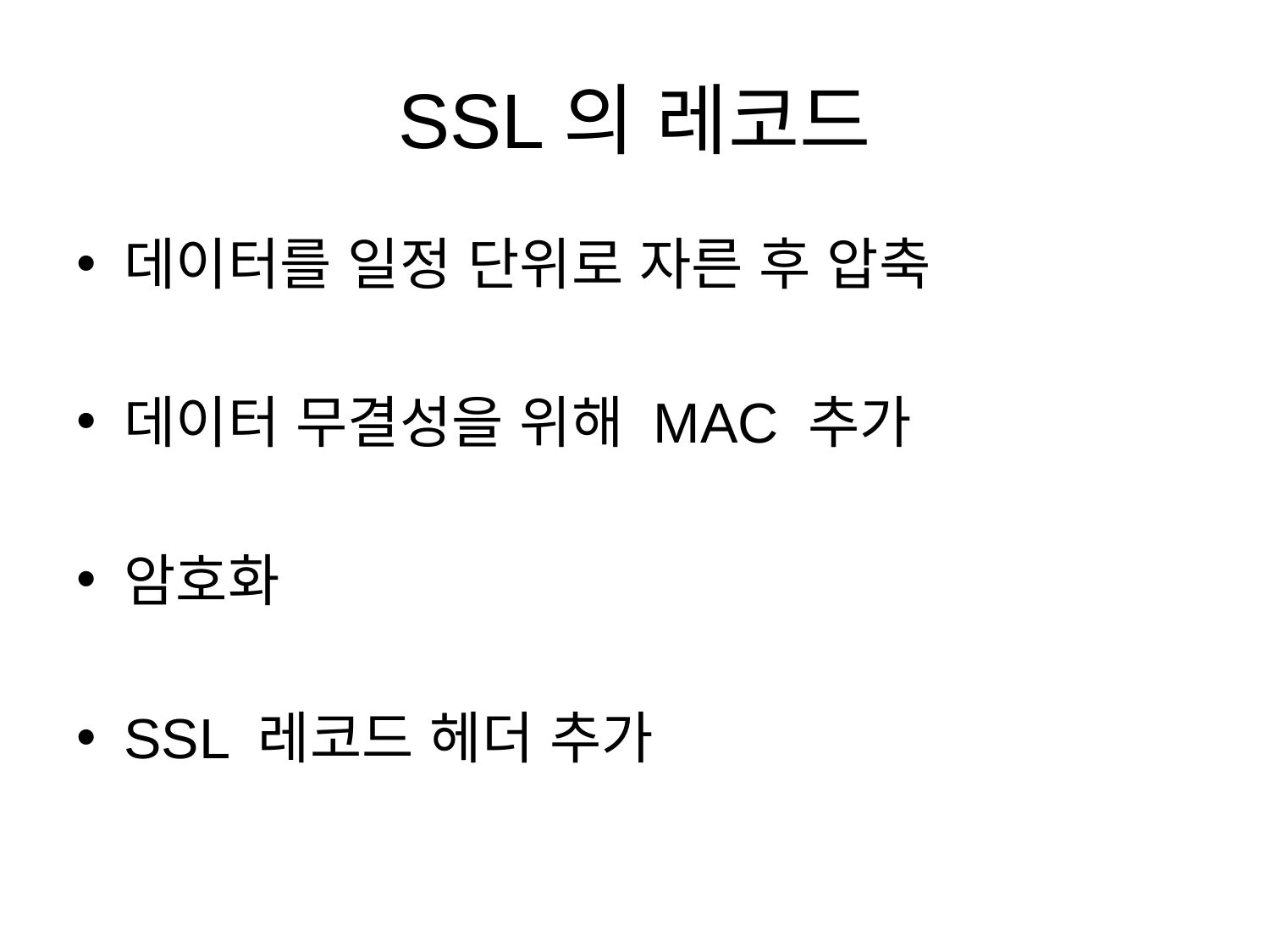

# SSL의 레코드
데이터를 일정 단위로 자른 후 압축

데이터 무결성을 위해 MAC 추가

암호화

SSL 레코드 헤더 추가